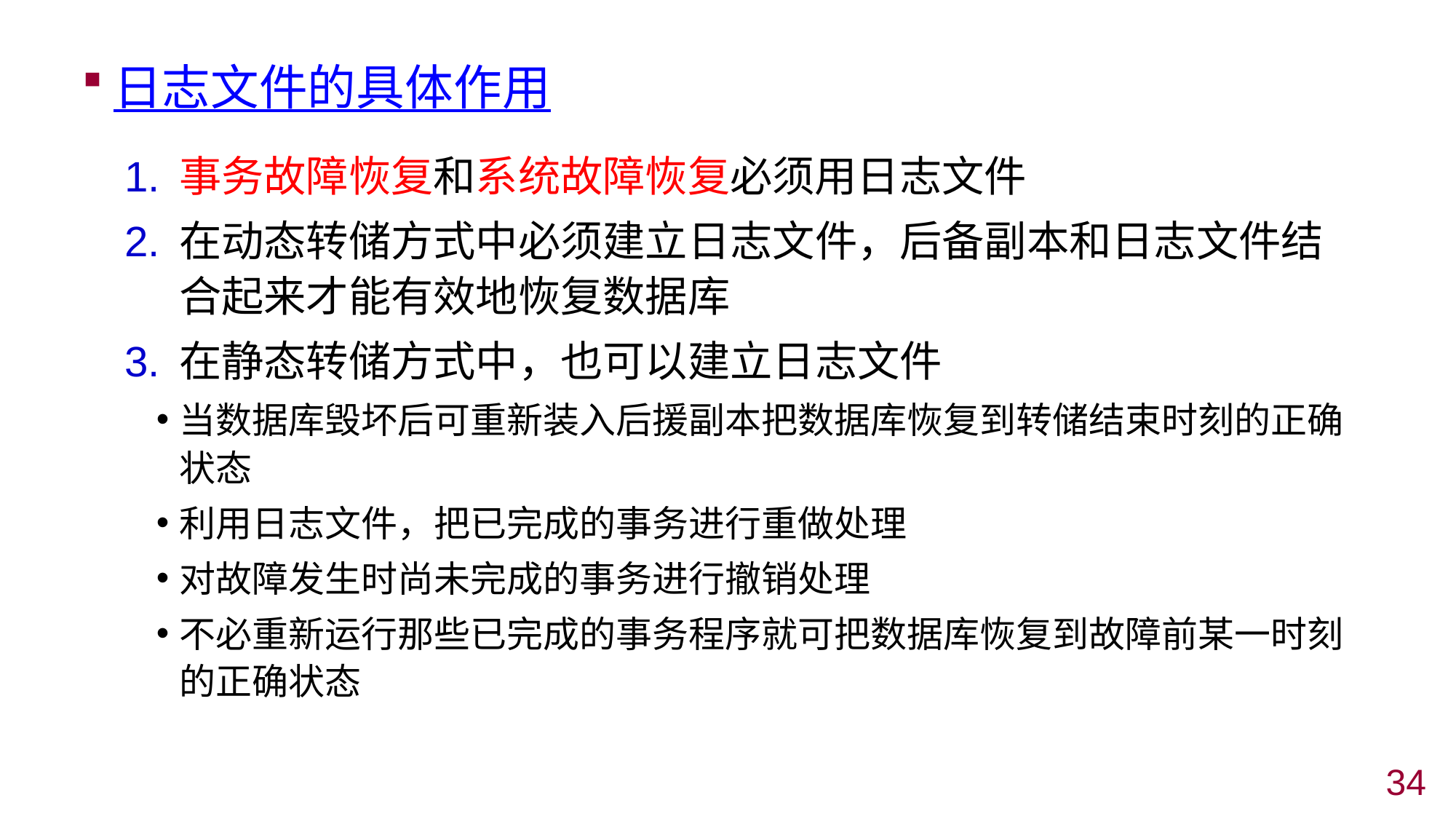

日志文件的具体作用

事务故障恢复和系统故障恢复必须用日志文件
在动态转储方式中必须建立日志文件，后备副本和日志文件结合起来才能有效地恢复数据库
在静态转储方式中，也可以建立日志文件
当数据库毁坏后可重新装入后援副本把数据库恢复到转储结束时刻的正确状态
利用日志文件，把已完成的事务进行重做处理
对故障发生时尚未完成的事务进行撤销处理
不必重新运行那些已完成的事务程序就可把数据库恢复到故障前某一时刻的正确状态

34